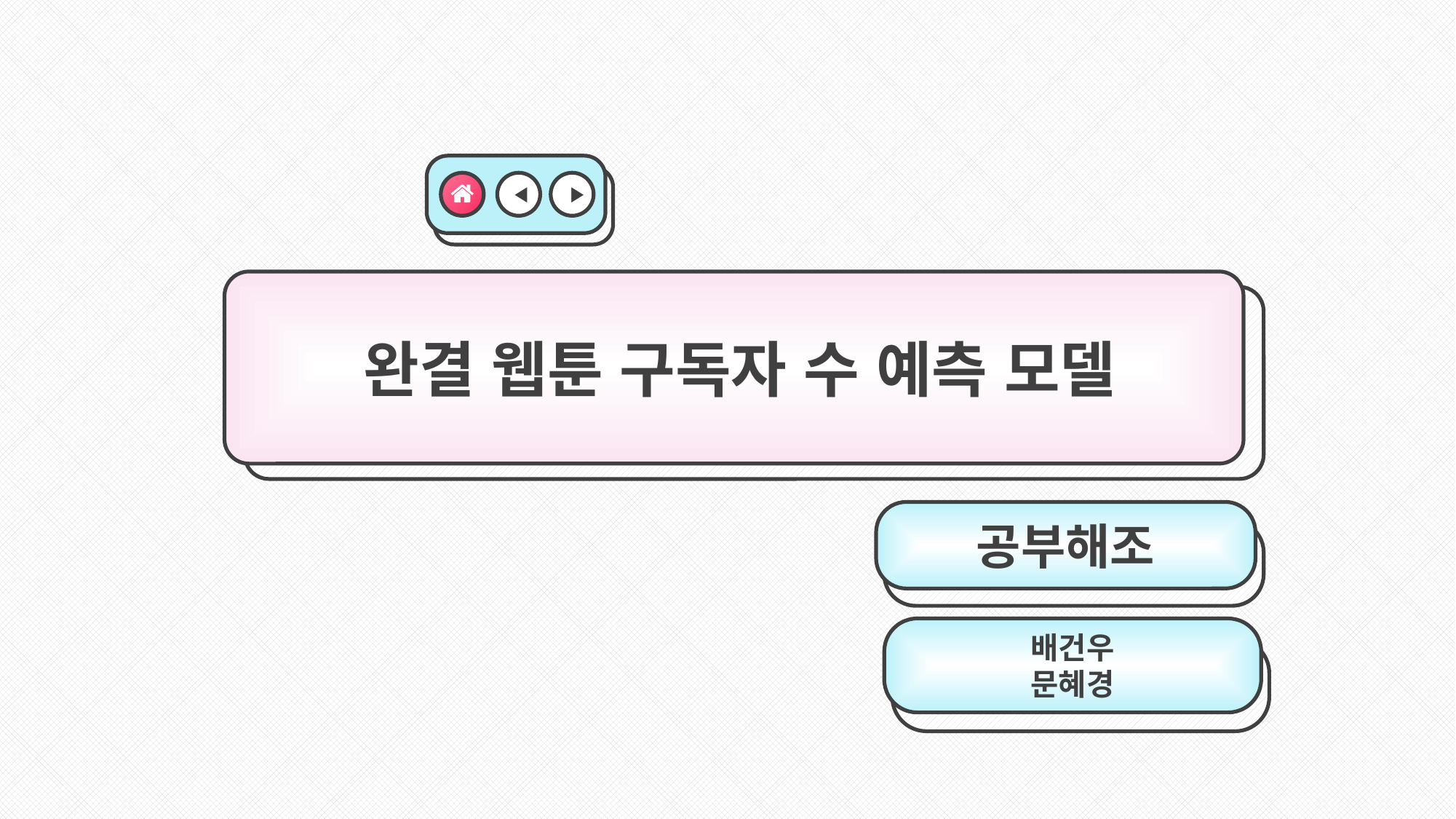

◀
▶

 완결 웹툰 구독자 수 예측 모델

공부해조

배건우
문혜경